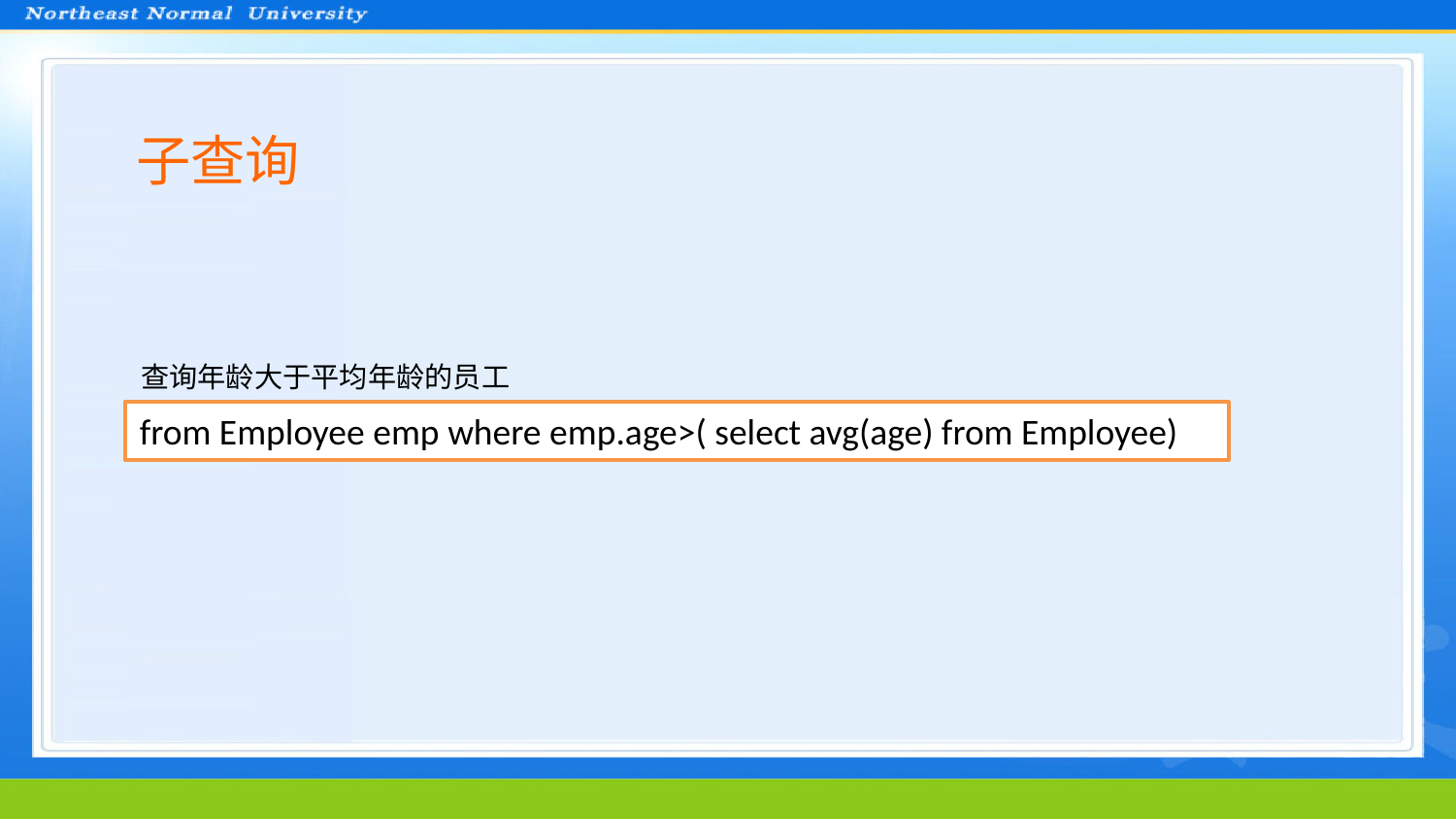

子查询
查询年龄大于平均年龄的员工
from Employee emp where emp.age>( select avg(age) from Employee)